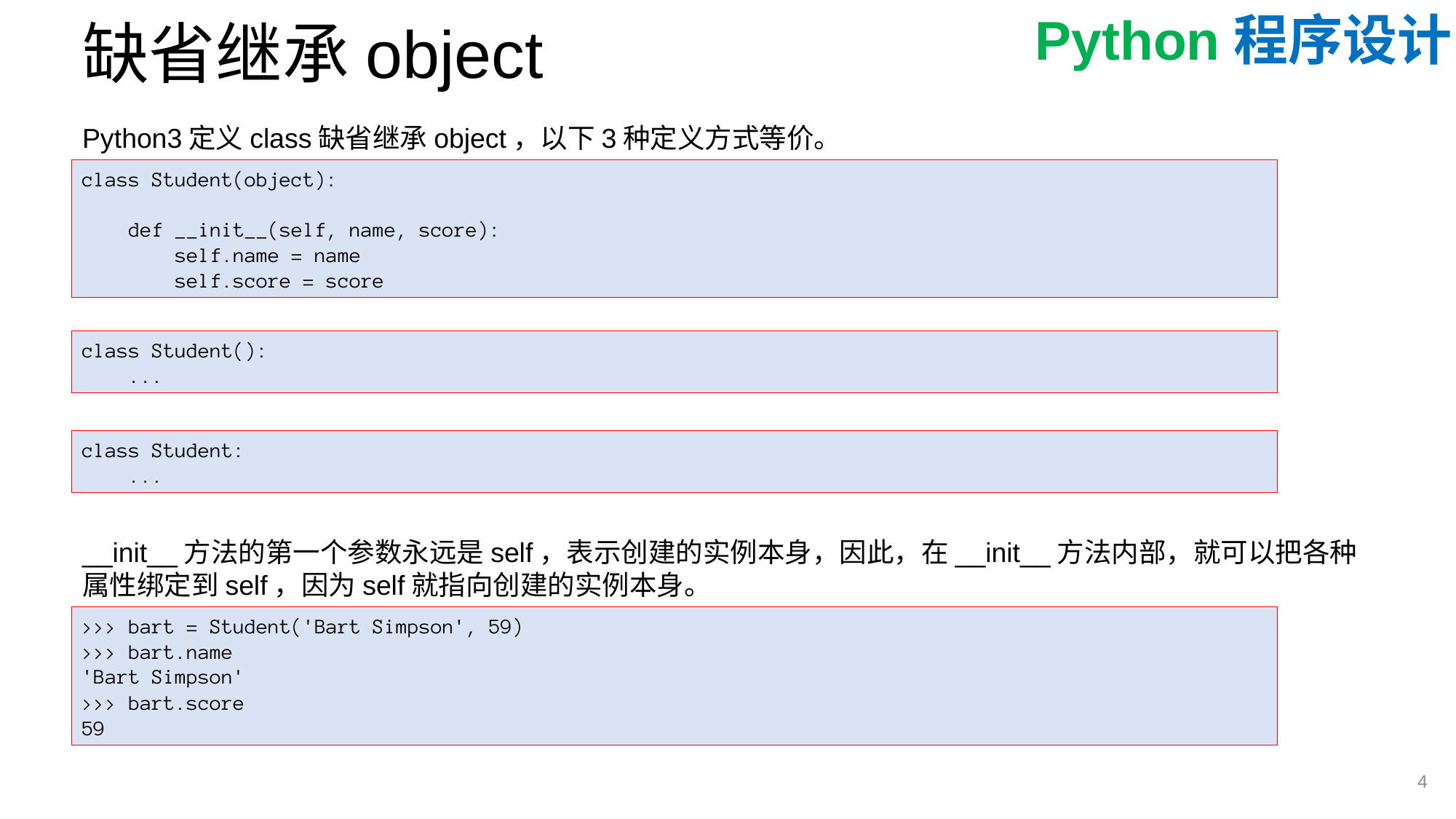

# 缺省继承object
Python3定义class缺省继承object，以下3种定义方式等价。
class Student(object):

    def __init__(self, name, score):
        self.name = name
        self.score = score
class Student():
    ...
class Student:
    ...
__init__方法的第一个参数永远是self，表示创建的实例本身，因此，在__init__方法内部，就可以把各种属性绑定到self，因为self就指向创建的实例本身。
>>> bart = Student('Bart Simpson', 59)
>>> bart.name
'Bart Simpson'
>>> bart.score
59
4